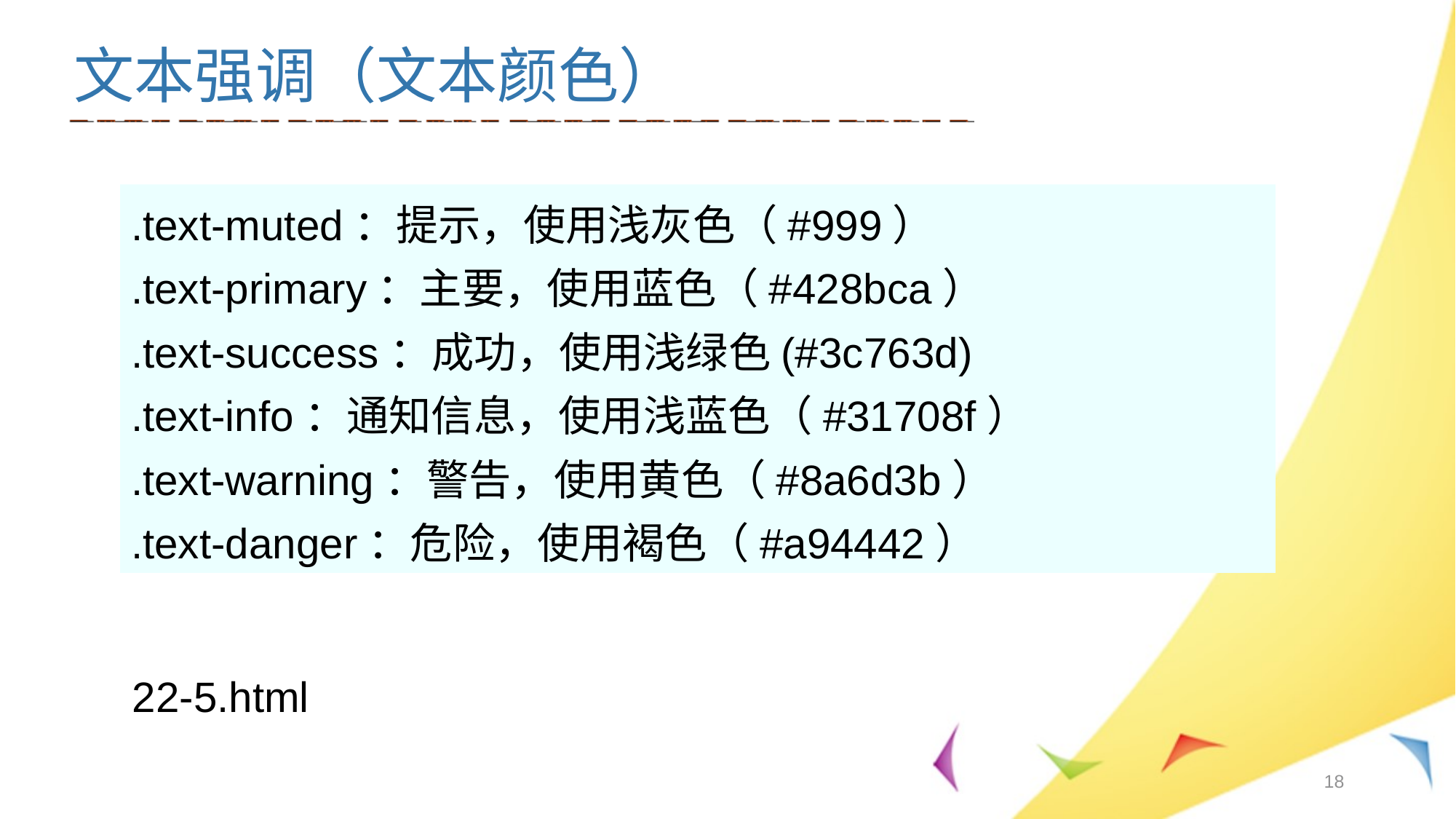

文本强调（文本颜色）
.text-muted：提示，使用浅灰色（#999）
.text-primary：主要，使用蓝色（#428bca）
.text-success：成功，使用浅绿色(#3c763d)
.text-info：通知信息，使用浅蓝色（#31708f）
.text-warning：警告，使用黄色（#8a6d3b）
.text-danger：危险，使用褐色（#a94442）
22-5.html
18